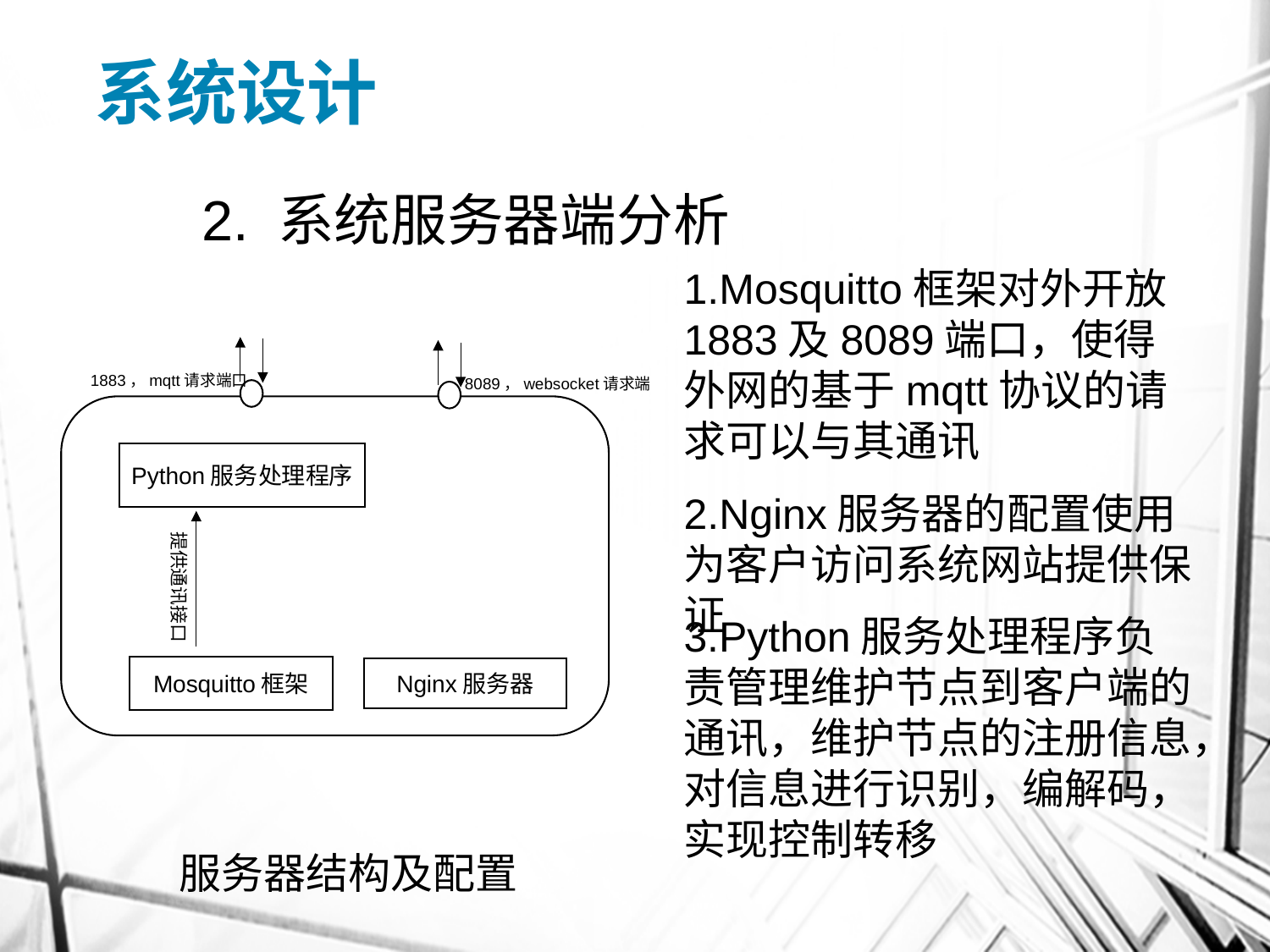

# 系统设计
2. 系统服务器端分析
1.Mosquitto框架对外开放1883及8089端口，使得外网的基于mqtt协议的请求可以与其通讯
1883，mqtt请求端口
8089，websocket请求端口

Python服务处理程序
提供通讯接口
Mosquitto框架
Nginx服务器
2.Nginx服务器的配置使用为客户访问系统网站提供保证
3.Python服务处理程序负责管理维护节点到客户端的通讯，维护节点的注册信息，对信息进行识别，编解码，实现控制转移
服务器结构及配置